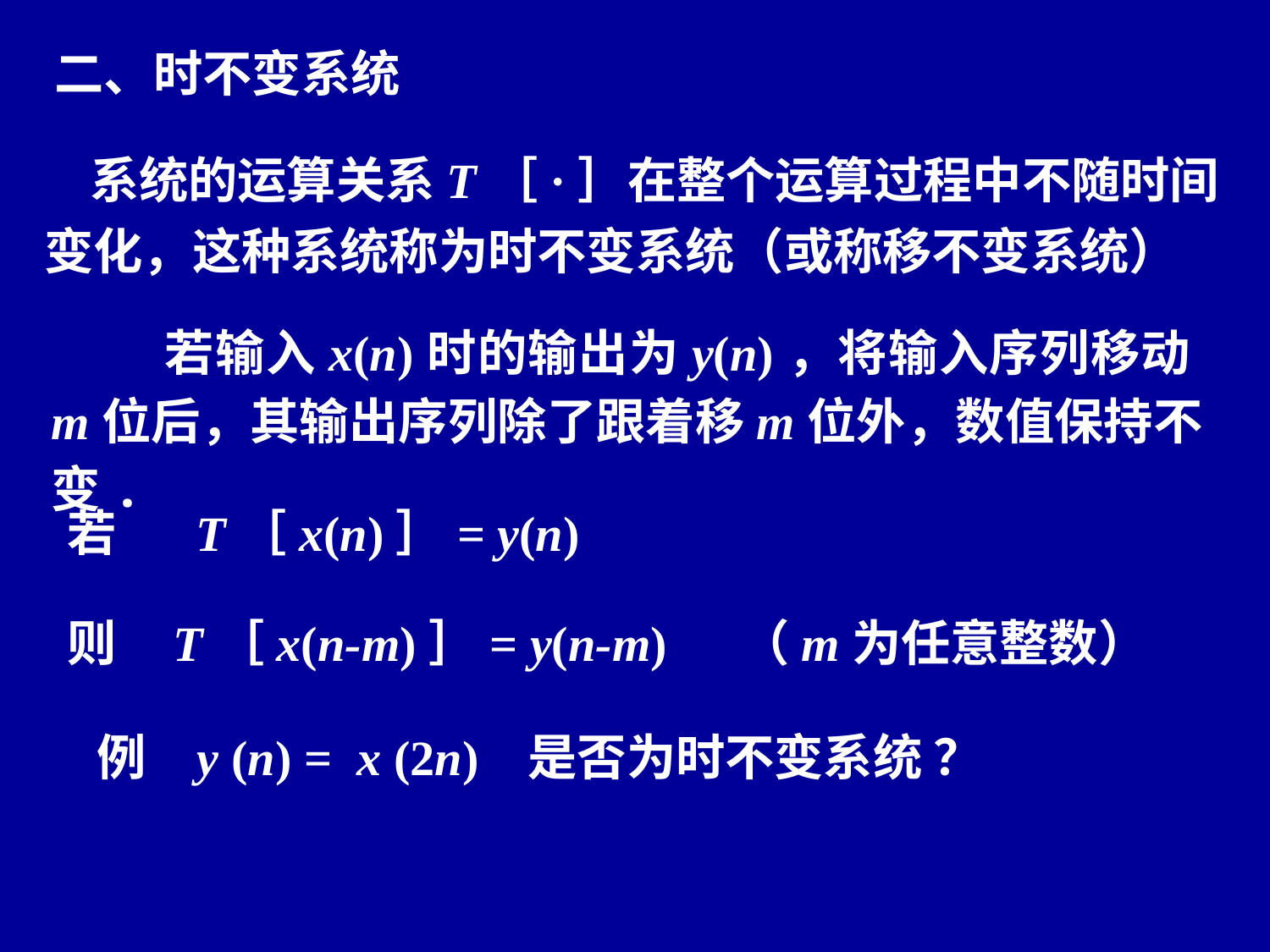

二、时不变系统
   系统的运算关系T［·］在整个运算过程中不随时间变化，这种系统称为时不变系统（或称移不变系统）
        若输入x(n)时的输出为y(n)，将输入序列移动m位后，其输出序列除了跟着移m位外，数值保持不变.
若      T［x(n)］= y(n)
则    T［x(n-m)］= y(n-m)     （m为任意整数）
例
y (n) =  x (2n)   是否为时不变系统 ？